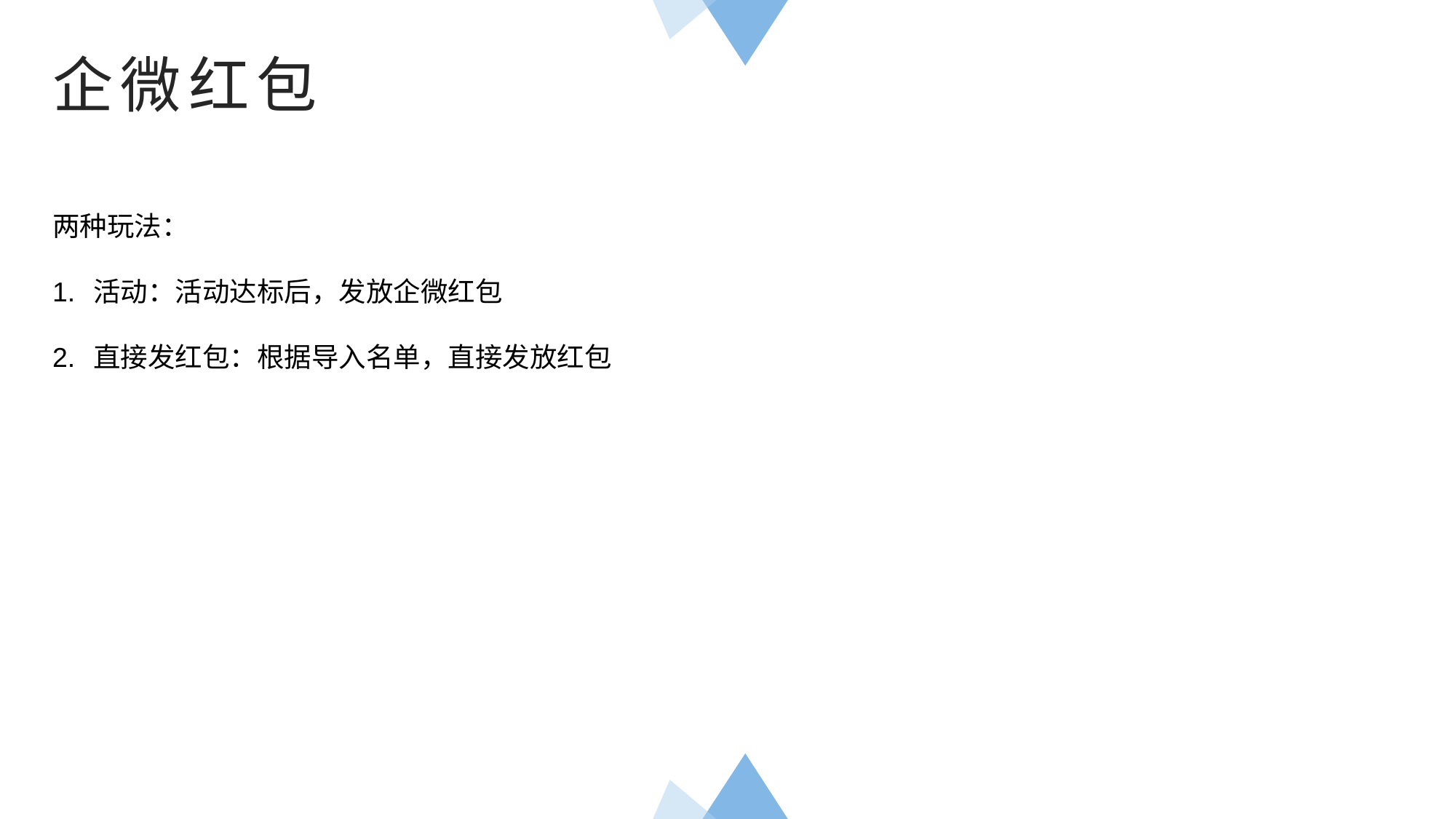

企微红包
两种玩法：

活动：活动达标后，发放企微红包
直接发红包：根据导入名单，直接发放红包
38